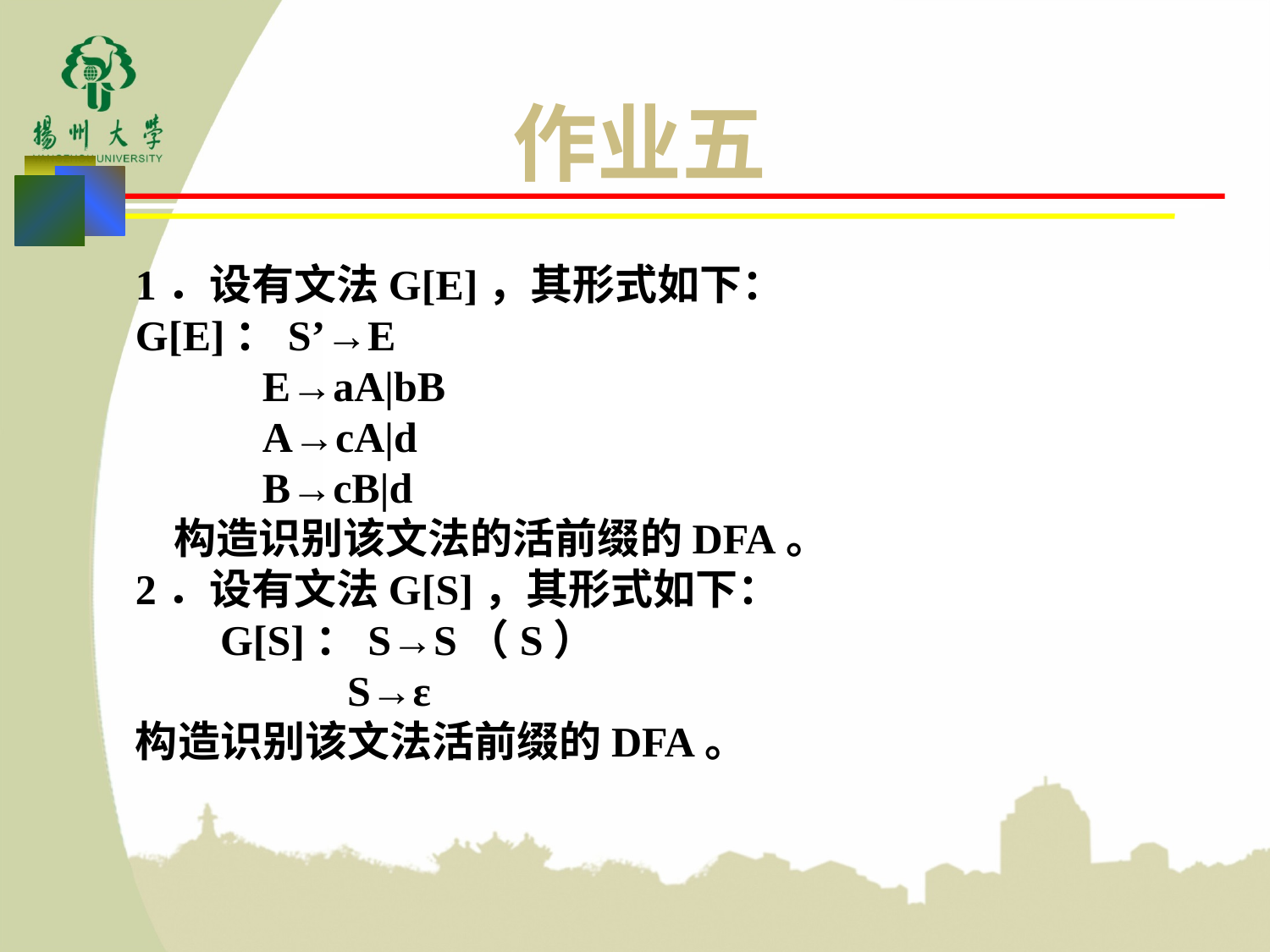

# 作业五

1．设有文法G[E]，其形式如下：
G[E]：S’→E
            E→aA|bB
            A→cA|d
            B→cB|d
   构造识别该文法的活前缀的DFA。
2．设有文法G[S]，其形式如下：
        G[S]：S→S（S）
                    S→ε
构造识别该文法活前缀的DFA。